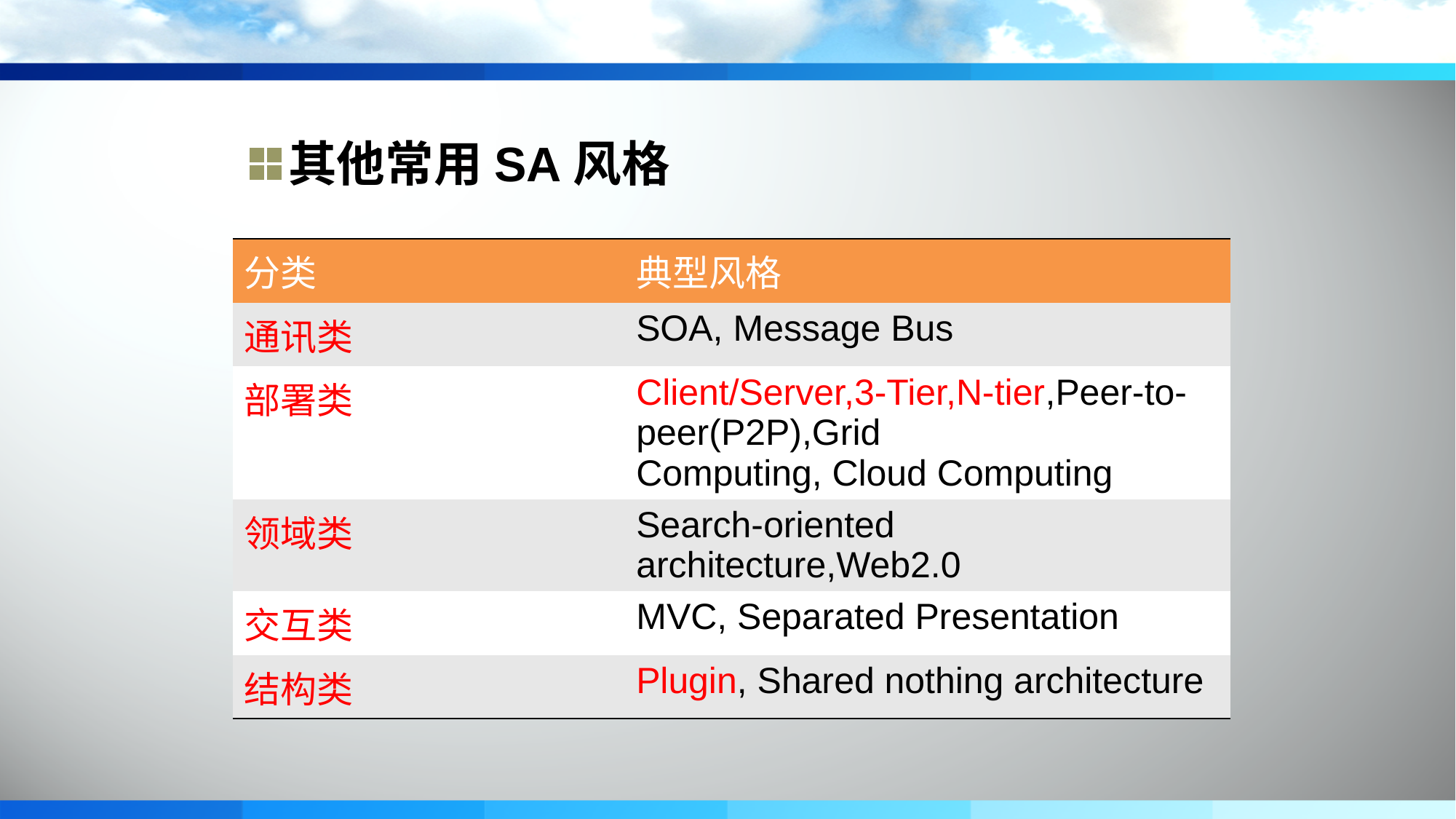

其他常用SA风格
| 分类 | 典型风格 |
| --- | --- |
| 通讯类 | SOA, Message Bus |
| 部署类 | Client/Server,3-Tier,N-tier,Peer-to-peer(P2P),Grid Computing, Cloud Computing |
| 领域类 | Search-oriented architecture,Web2.0 |
| 交互类 | MVC, Separated Presentation |
| 结构类 | Plugin, Shared nothing architecture |